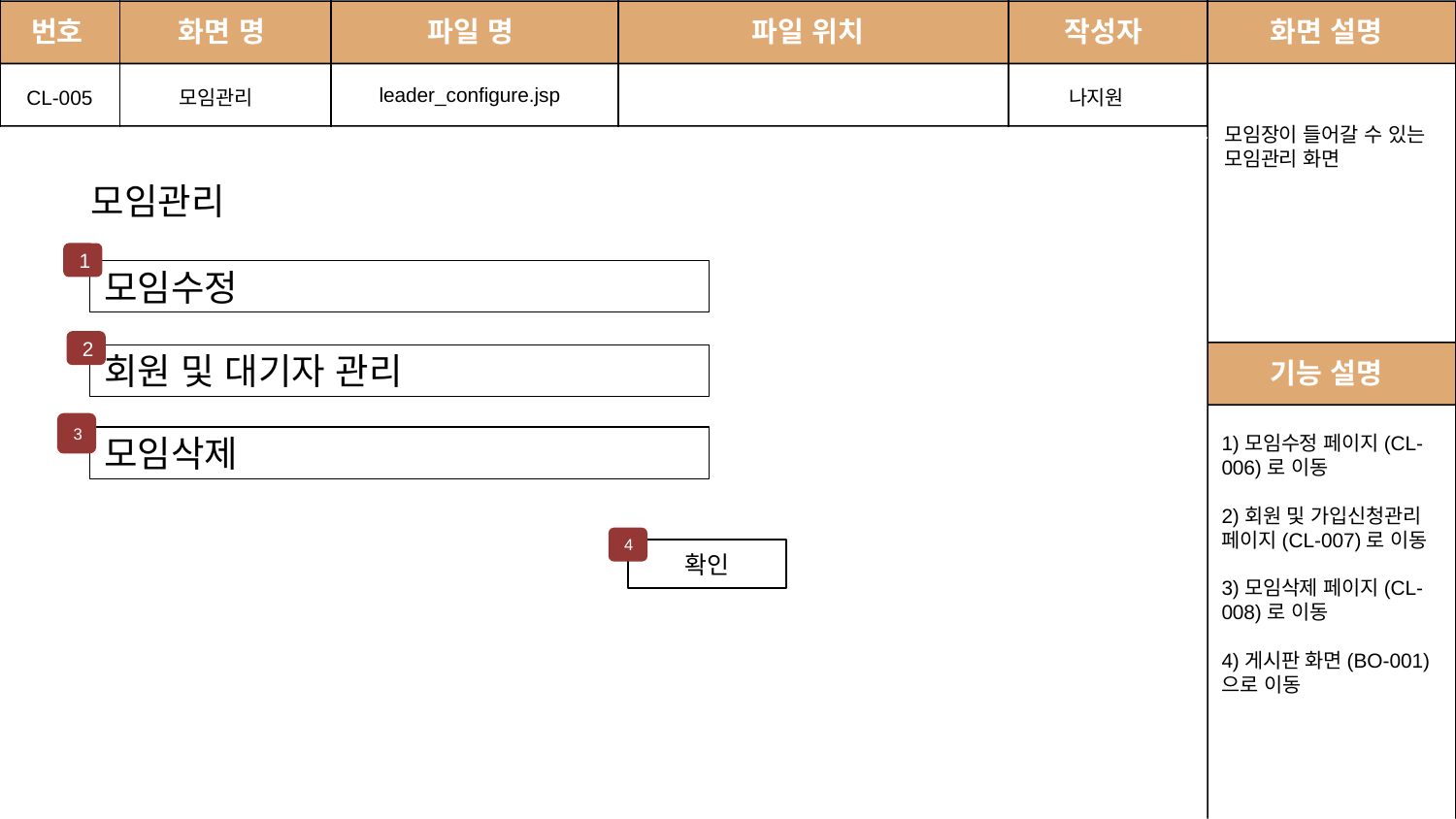

번호
화면 명
파일 명
# 파일 위치
작성자
화면 설명

leader_configure.jsp
CL-005
모임관리

나지원
모임장이 들어갈 수 있는 모임관리 화면
2
2

모임관리
1
모임수정
2
회원 및 대기자 관리
기능 설명
3
1)모임수정 페이지(CL-006)로 이동

2)회원 및 가입신청관리 페이지(CL-007)로 이동

3)모임삭제 페이지(CL-008)로 이동

4)게시판 화면(BO-001)으로 이동

모임삭제
4
확인